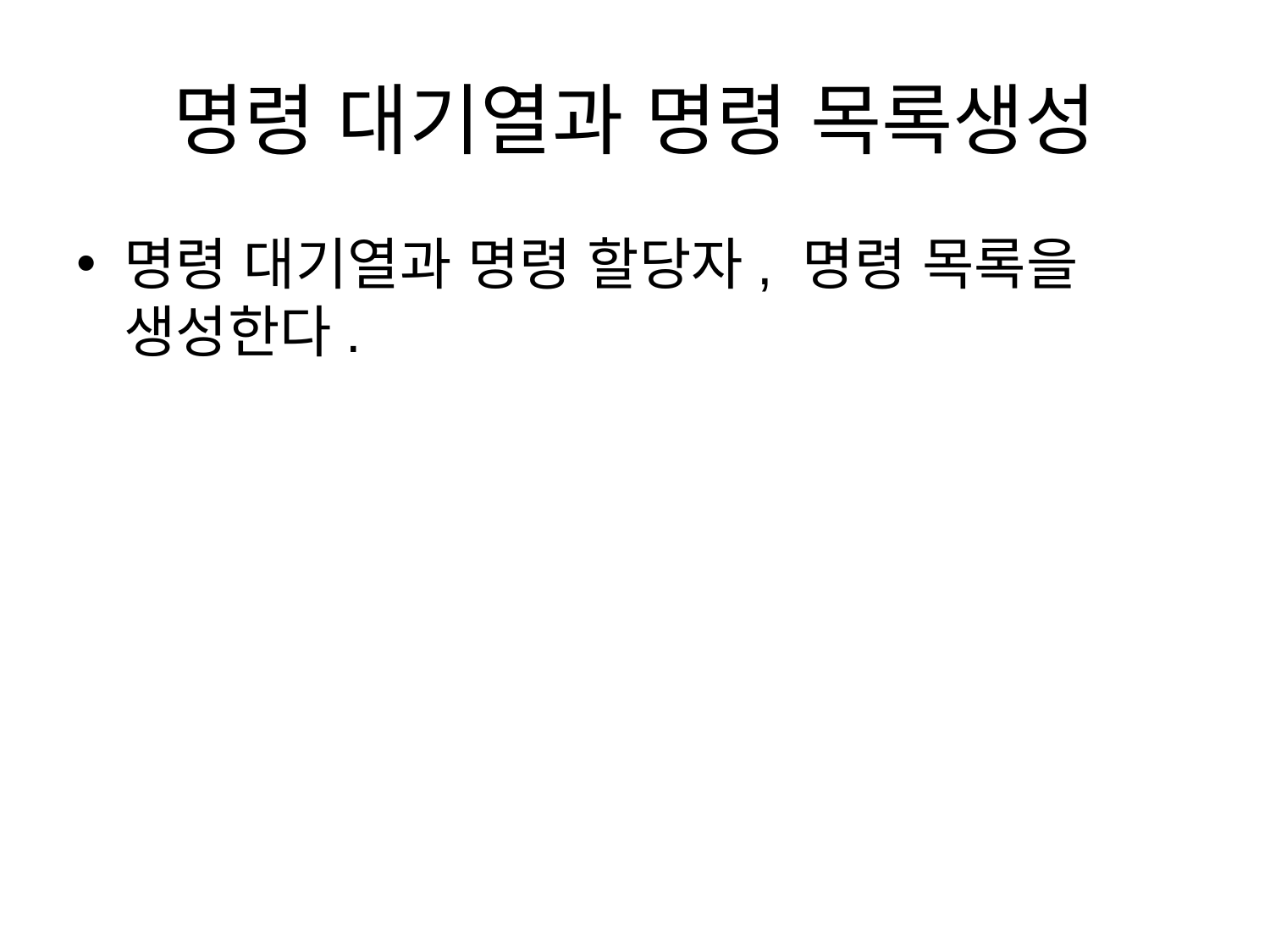

# 명령 대기열과 명령 목록생성
명령 대기열과 명령 할당자, 명령 목록을 생성한다.